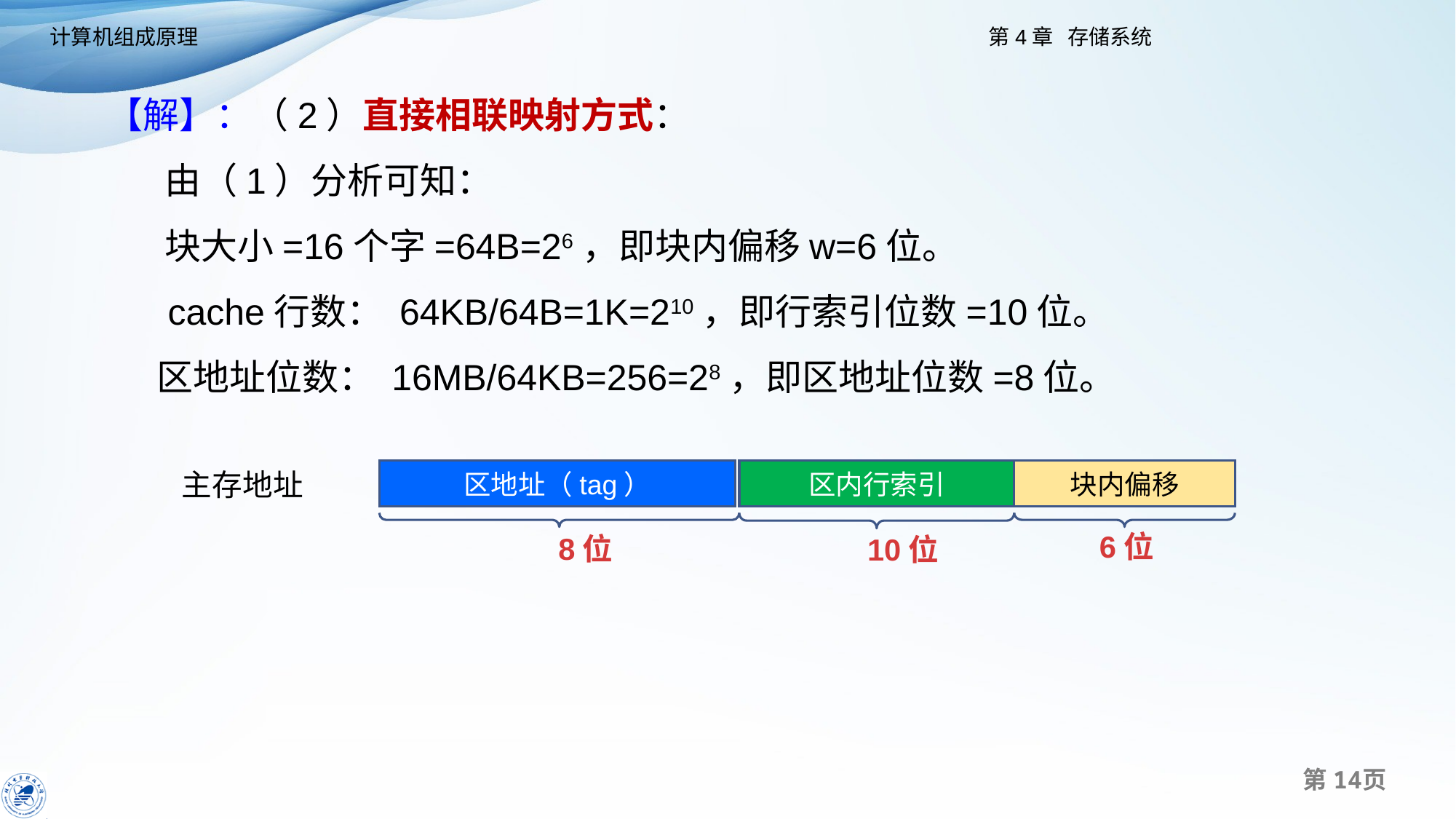

【解】：（2）直接相联映射方式：
      由（1）分析可知：
      块大小=16个字=64B=26，即块内偏移w=6位。
      cache行数： 64KB/64B=1K=210，即行索引位数=10位。
     区地址位数： 16MB/64KB=256=28，即区地址位数=8位。
主存地址

区地址（tag）
区内行索引
块内偏移
6位
8位
10位